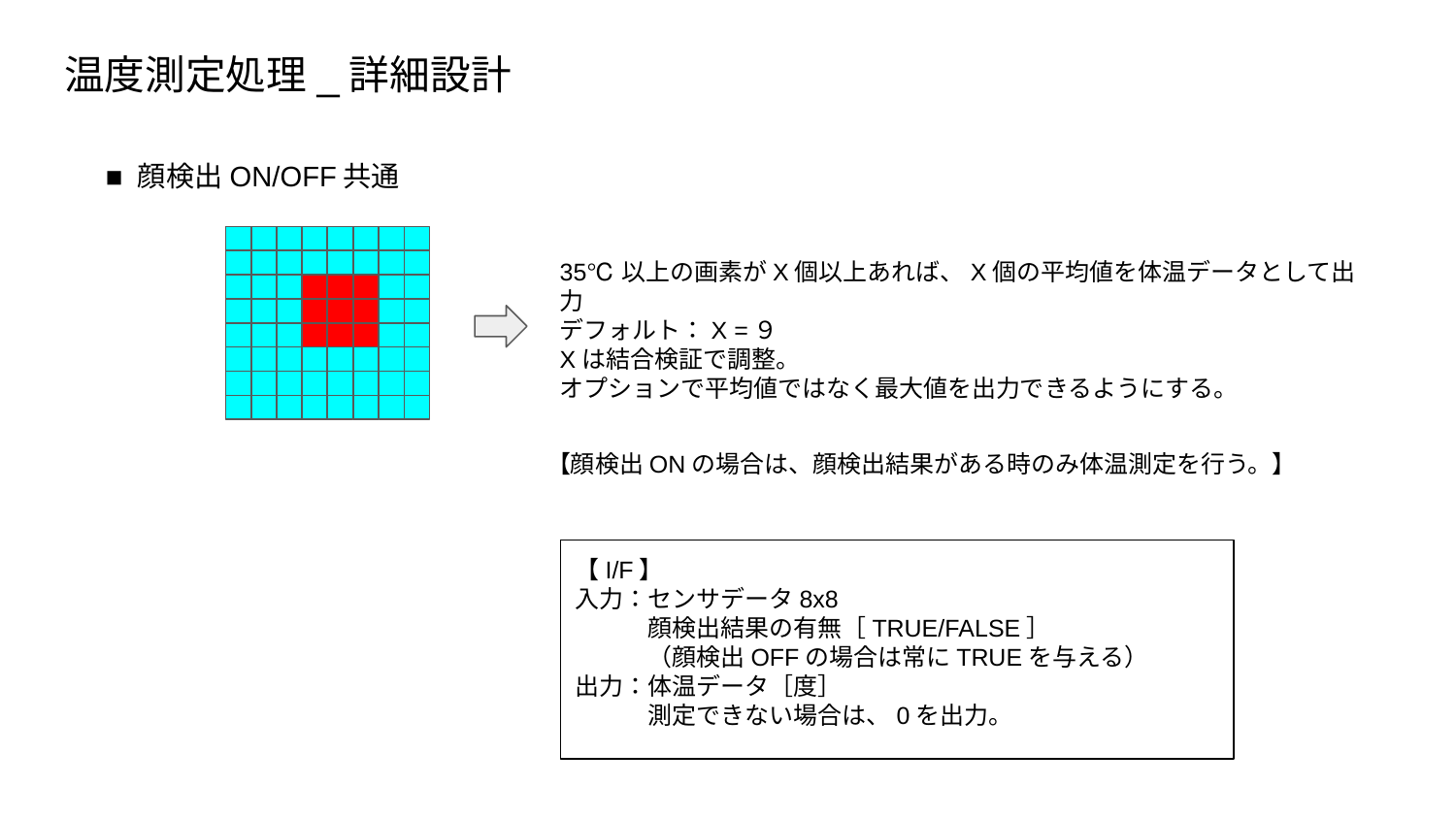

温度測定処理_詳細設計
■ 顔検出ON/OFF共通

35℃以上の画素がX個以上あれば、X個の平均値を体温データとして出力
デフォルト：X =９
Xは結合検証で調整。
オプションで平均値ではなく最大値を出力できるようにする。

【顔検出ONの場合は、顔検出結果がある時のみ体温測定を行う。】
【I/F】
入力：センサデータ8x8
　　　顔検出結果の有無［TRUE/FALSE］
　　　（顔検出OFFの場合は常にTRUEを与える）
出力：体温データ［度］
　　　測定できない場合は、0を出力。